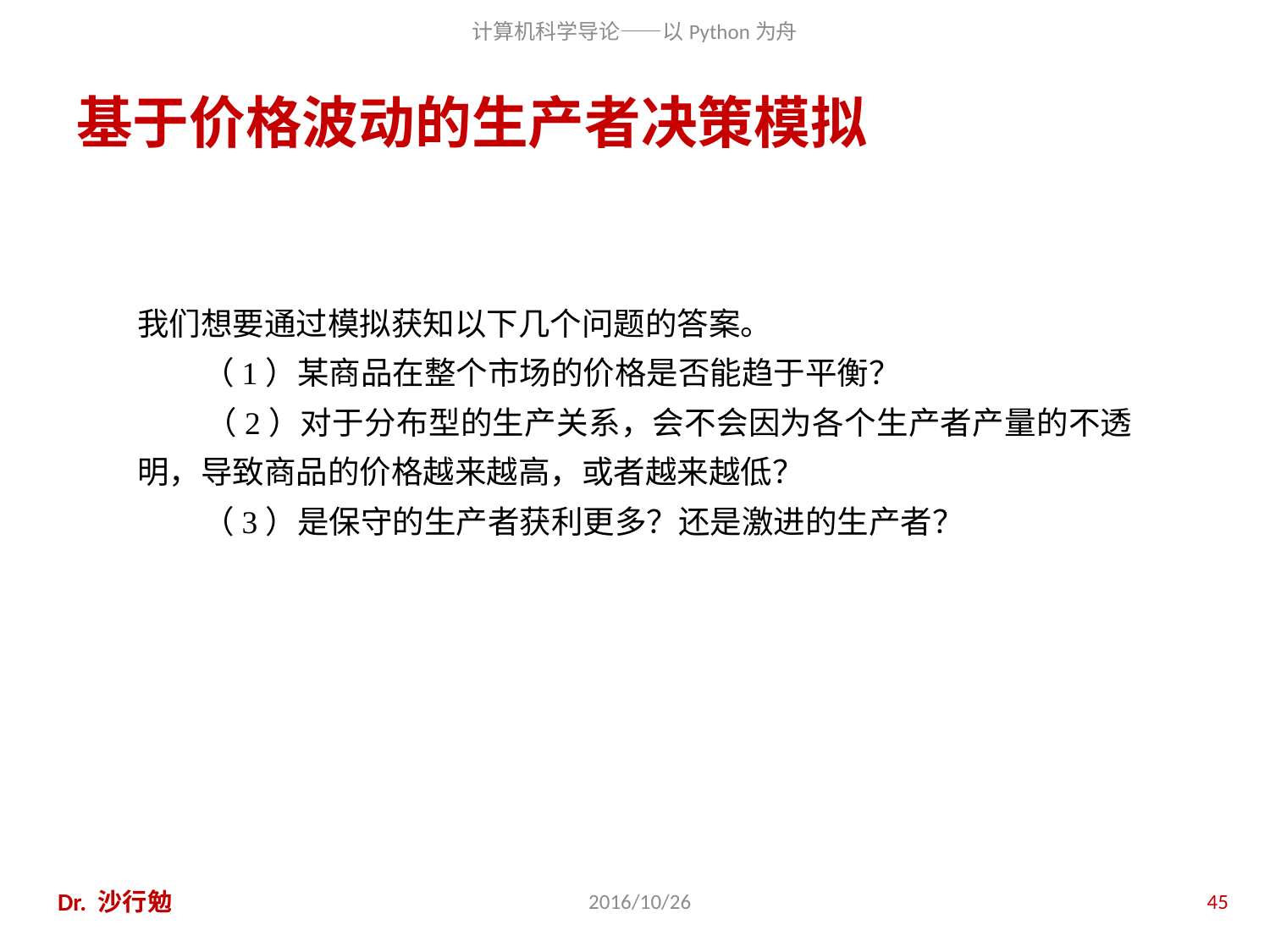

# 基于价格波动的生产者决策模拟
我们想要通过模拟获知以下几个问题的答案。
        （1）某商品在整个市场的价格是否能趋于平衡？
        （2）对于分布型的生产关系，会不会因为各个生产者产量的不透明，导致商品的价格越来越高，或者越来越低？
        （3）是保守的生产者获利更多？还是激进的生产者？
Dr. 沙行勉
2016/10/26
45